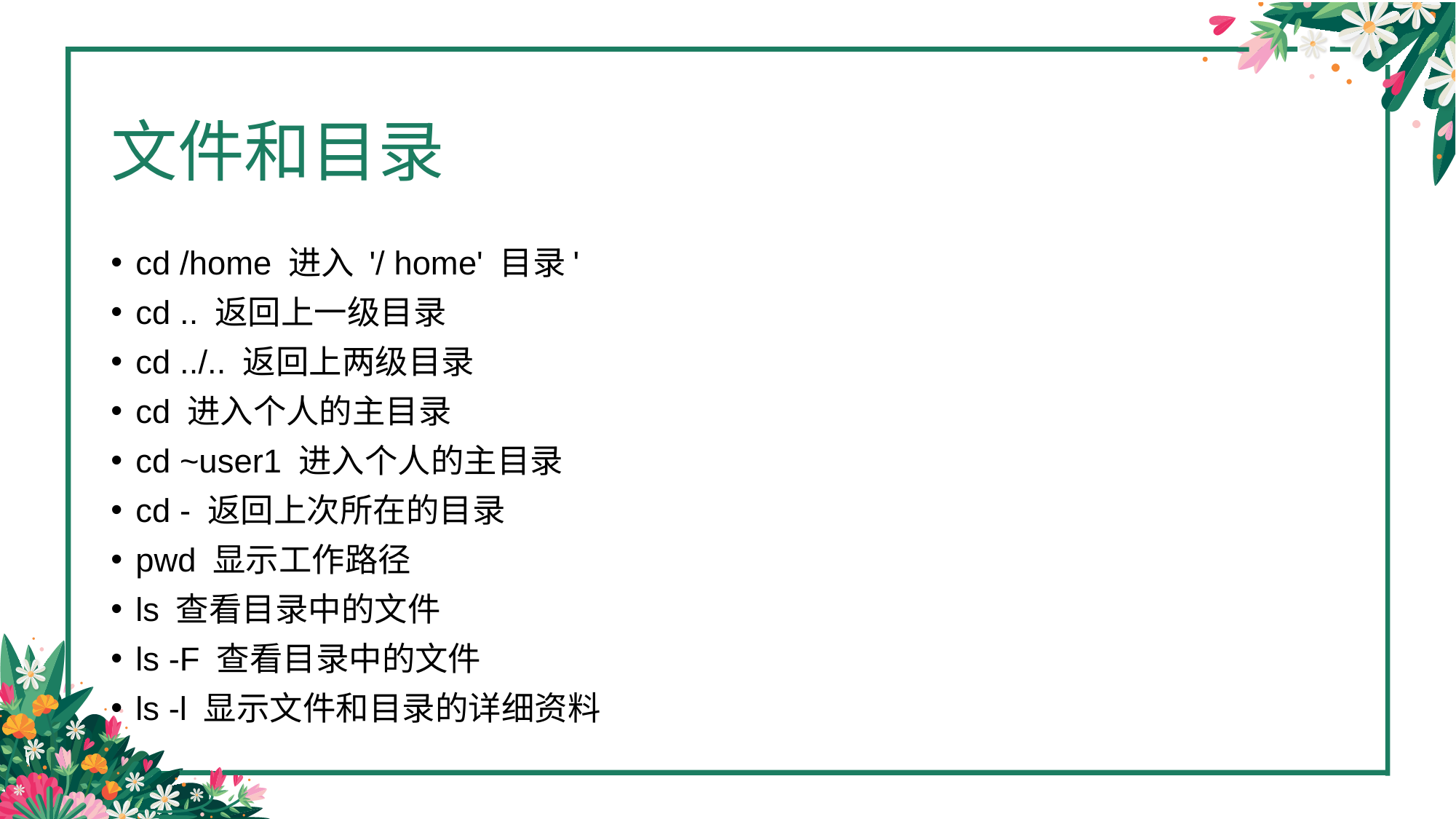

# 文件和目录
cd /home 进入 '/ home' 目录'
cd .. 返回上一级目录
cd ../.. 返回上两级目录
cd 进入个人的主目录
cd ~user1 进入个人的主目录
cd - 返回上次所在的目录
pwd 显示工作路径
ls 查看目录中的文件
ls -F 查看目录中的文件
ls -l 显示文件和目录的详细资料